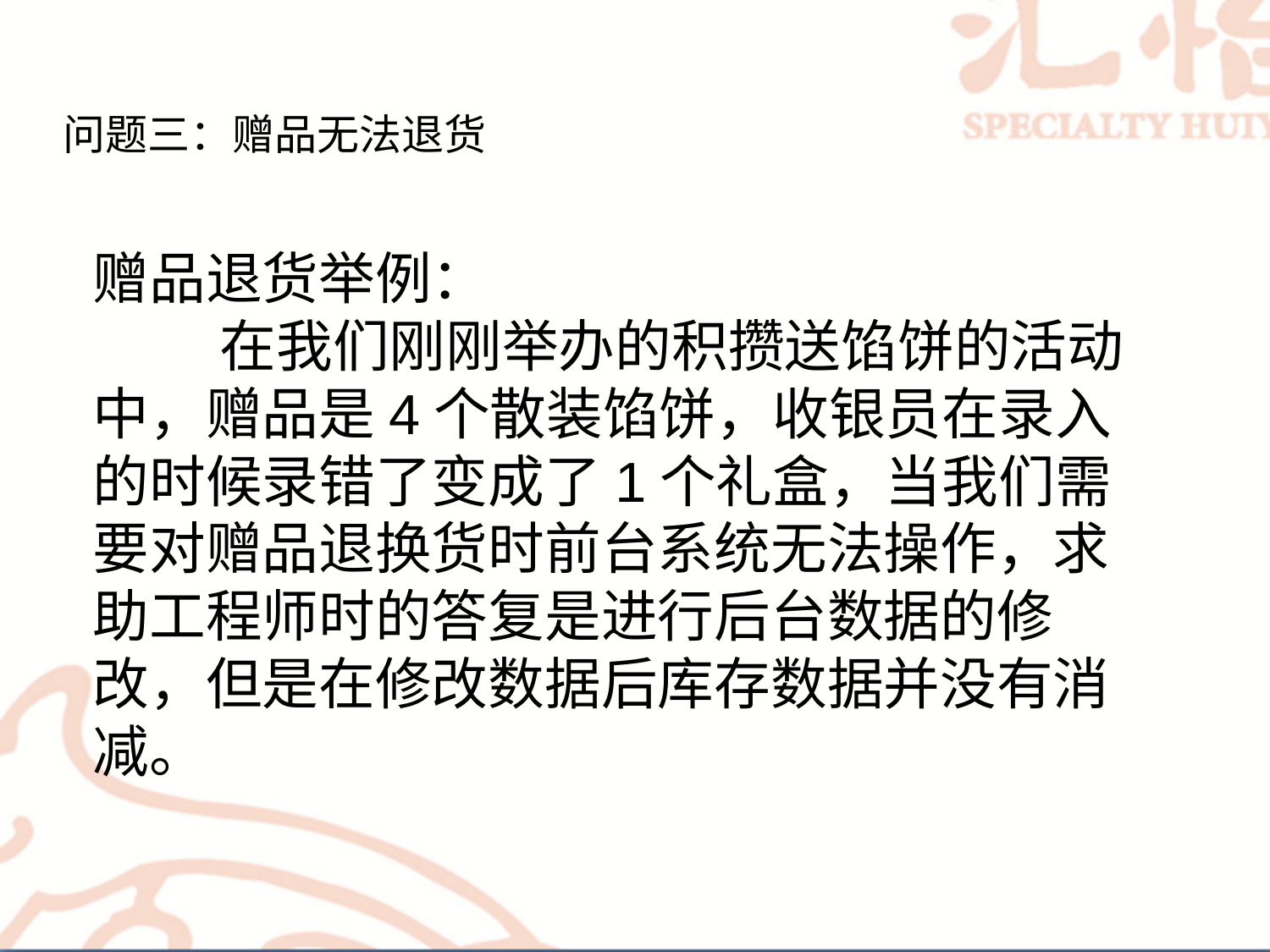

问题三：赠品无法退货
赠品退货举例：
	在我们刚刚举办的积攒送馅饼的活动中，赠品是4个散装馅饼，收银员在录入的时候录错了变成了1个礼盒，当我们需要对赠品退换货时前台系统无法操作，求助工程师时的答复是进行后台数据的修改，但是在修改数据后库存数据并没有消减。